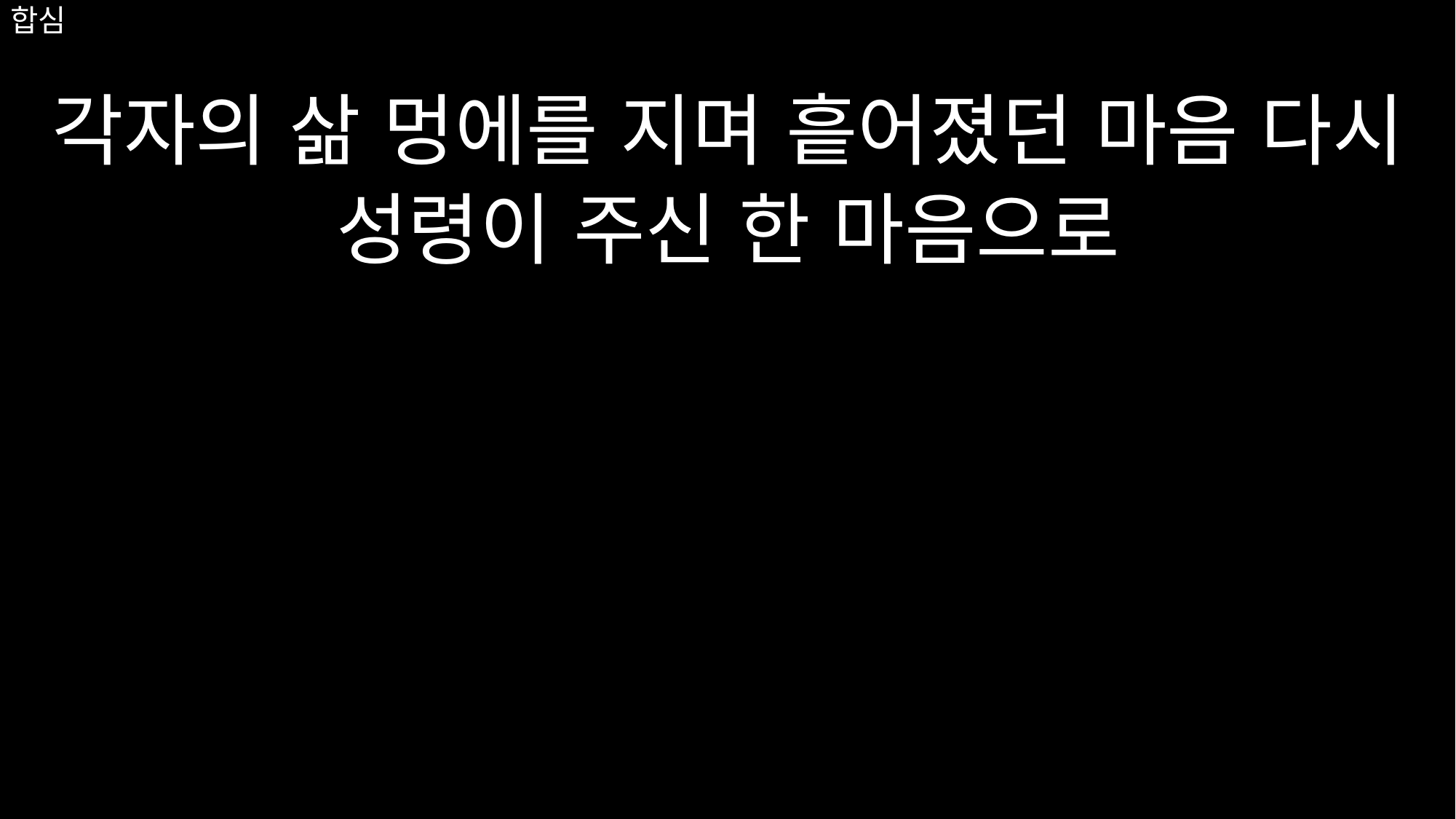

각자의 삶 멍에를 지며 흩어졌던 마음 다시
성령이 주신 한 마음으로

# 합심